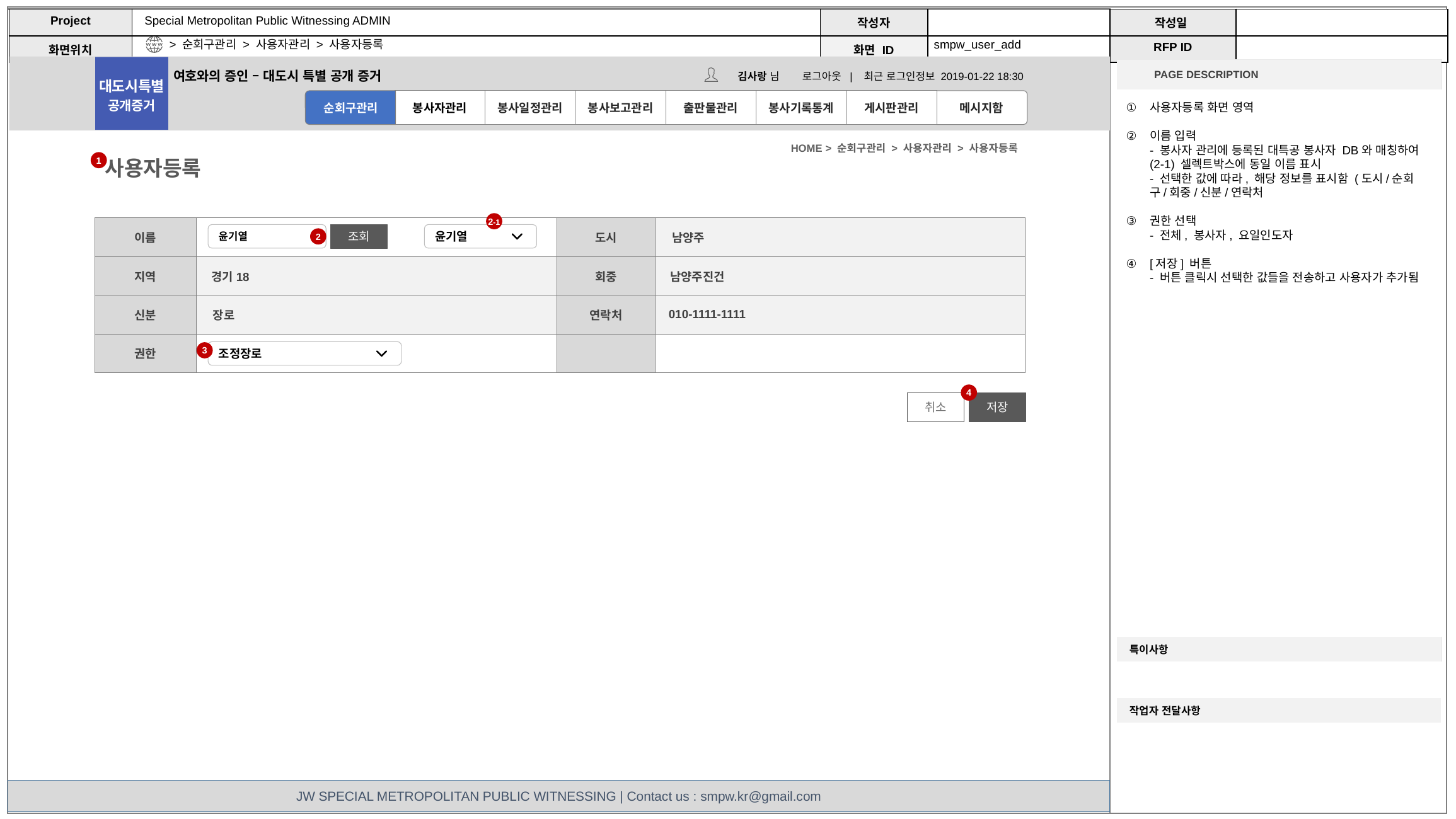

> 순회구관리 > 사용자관리 > 사용자등록
smpw_user_add
사용자등록 화면 영역

이름 입력
- 봉사자 관리에 등록된 대특공 봉사자 DB와 매칭하여 (2-1) 셀렉트박스에 동일 이름 표시
- 선택한 값에 따라, 해당 정보를 표시함 (도시/순회구/회중/신분/연락처
권한 선택
- 전체, 봉사자, 요일인도자

[저장] 버튼
- 버튼 클릭시 선택한 값들을 전송하고 사용자가 추가됨
HOME > 순회구관리 > 사용자관리 > 사용자등록
사용자등록
1
2-1
| 이름 |  | 도시 | 남양주 |
| --- | --- | --- | --- |
| 지역 | 경기18 | 회중 | 남양주진건 |
| 신분 | 장로 | 연락처 | 010-1111-1111 |
| 권한 |  |  |  |
윤기열
조회
윤기열

2
조정장로

3
4
취소
저장
JW SPECIAL METROPOLITAN PUBLIC WITNESSING | Contact us : smpw.kr@gmail.com